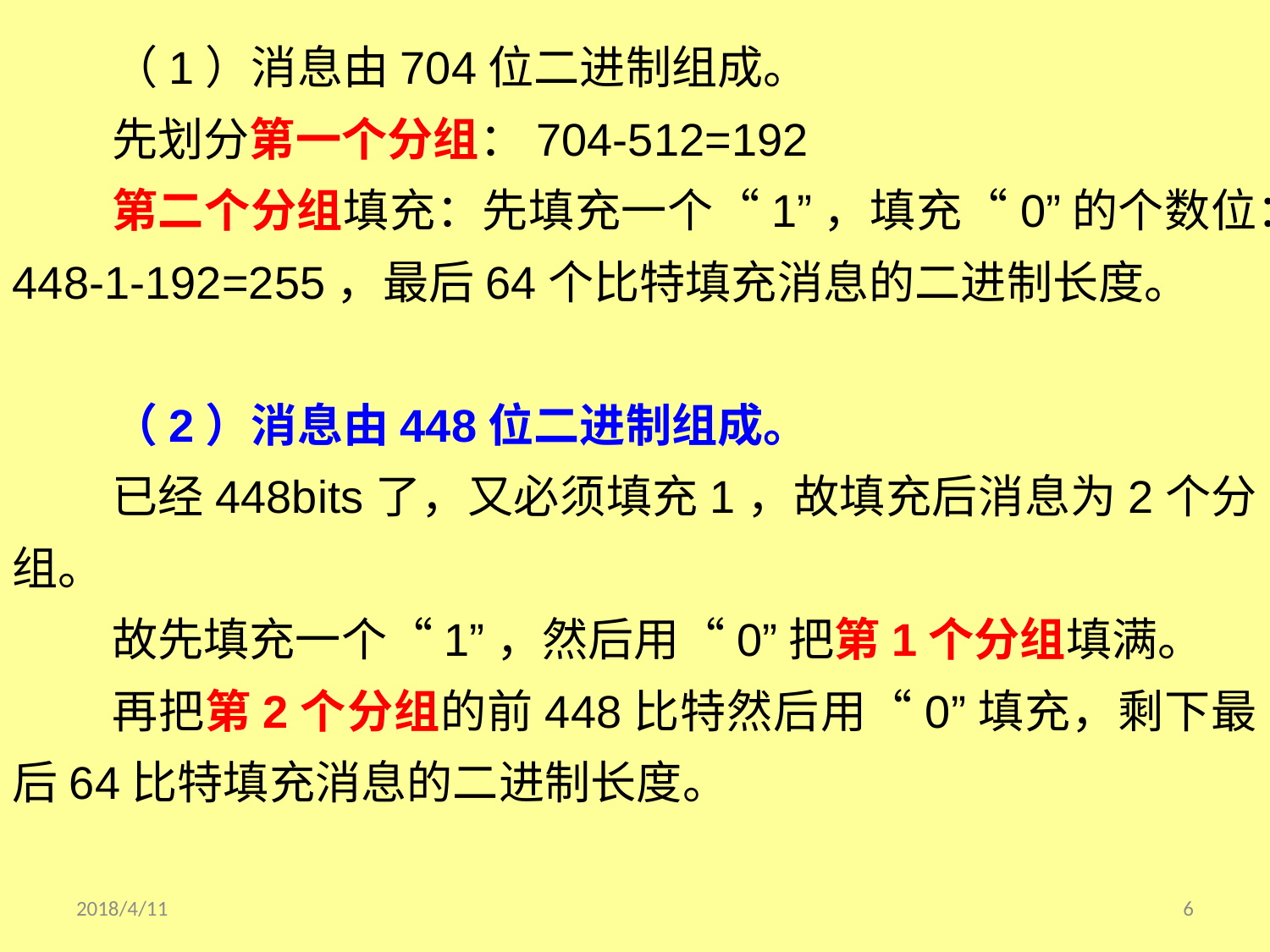

（1）消息由704位二进制组成。
先划分第一个分组：704-512=192
第二个分组填充：先填充一个“1”，填充“0”的个数位：448-1-192=255，最后64个比特填充消息的二进制长度。

（2）消息由448位二进制组成。
已经448bits了，又必须填充1，故填充后消息为2个分组。
故先填充一个“1”，然后用“0”把第1个分组填满。
再把第2个分组的前448比特然后用“0”填充，剩下最后64比特填充消息的二进制长度。
2018/4/11
6